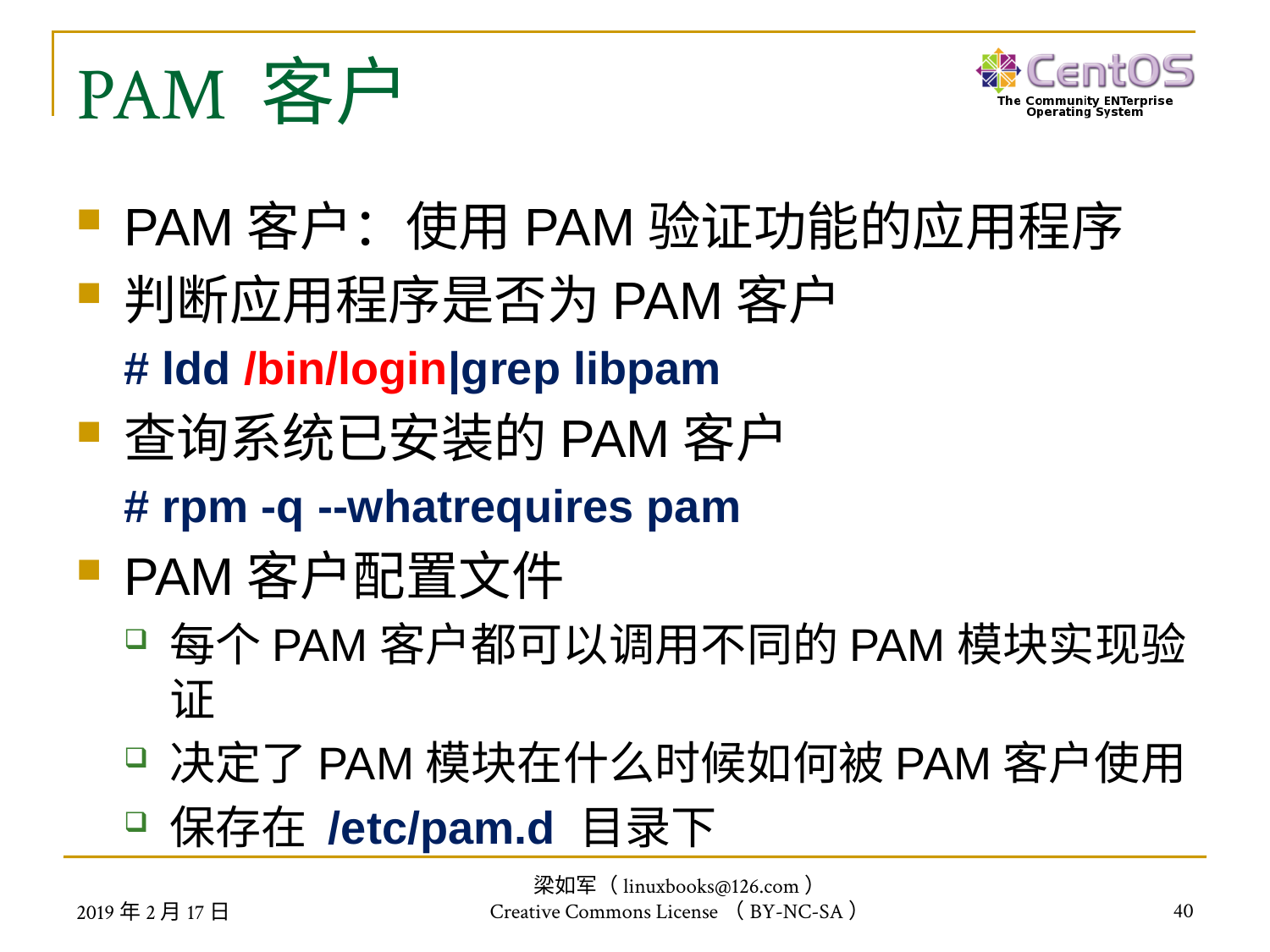

# PAM 客户
PAM客户：使用PAM验证功能的应用程序
判断应用程序是否为PAM客户
# ldd /bin/login|grep libpam
查询系统已安装的PAM客户
# rpm -q --whatrequires pam
PAM客户配置文件
每个PAM客户都可以调用不同的PAM模块实现验证
决定了PAM模块在什么时候如何被PAM客户使用
保存在 /etc/pam.d 目录下

梁如军（linuxbooks@126.com）
Creative Commons License（BY-NC-SA）
2019年2月17日
40